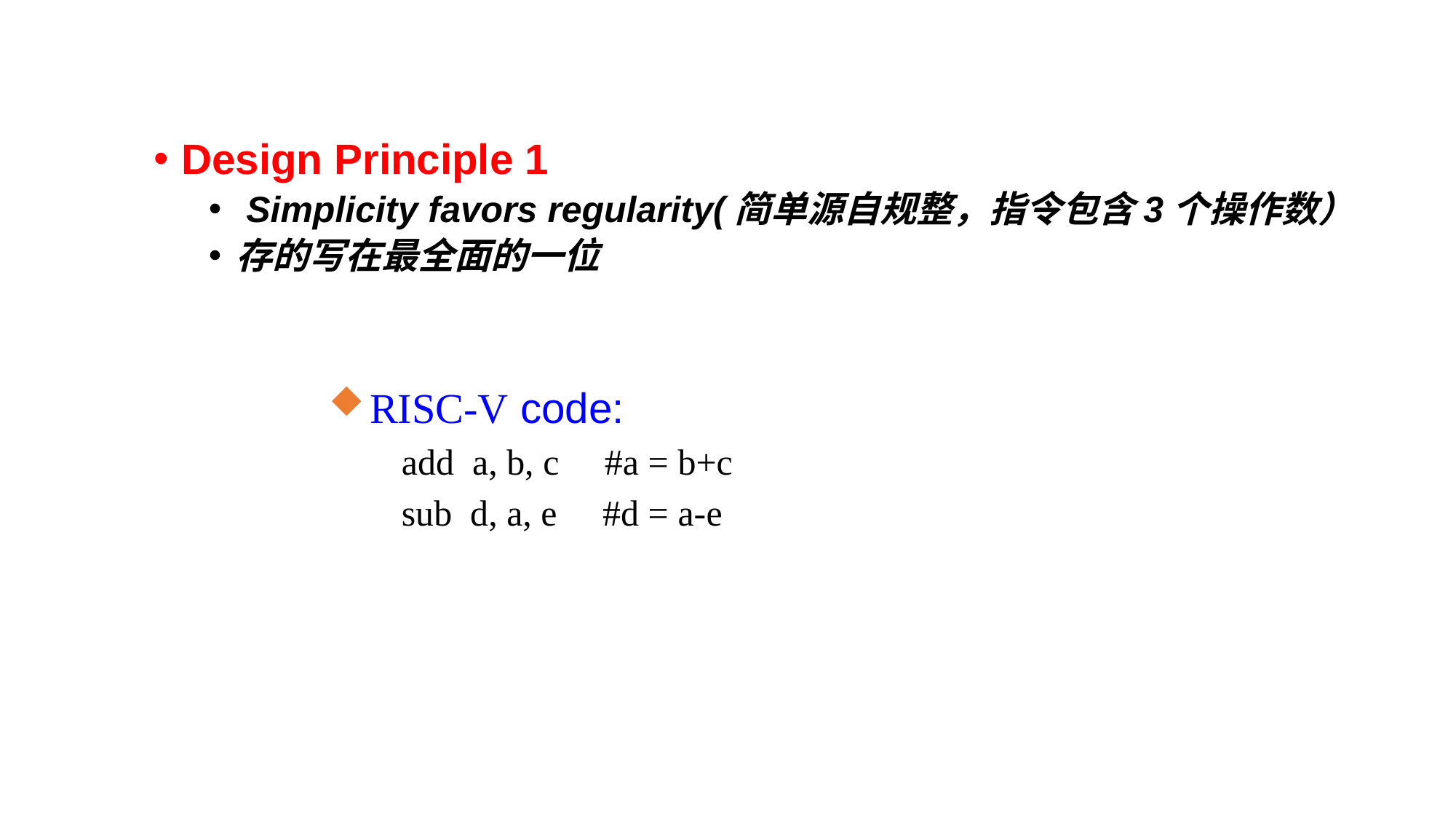

Design Principle 1
 Simplicity favors regularity(简单源自规整，指令包含3个操作数）
存的写在最全面的一位

RISC-V code:
        add  a, b, c     #a = b+c
        sub  d, a, e     #d = a-e